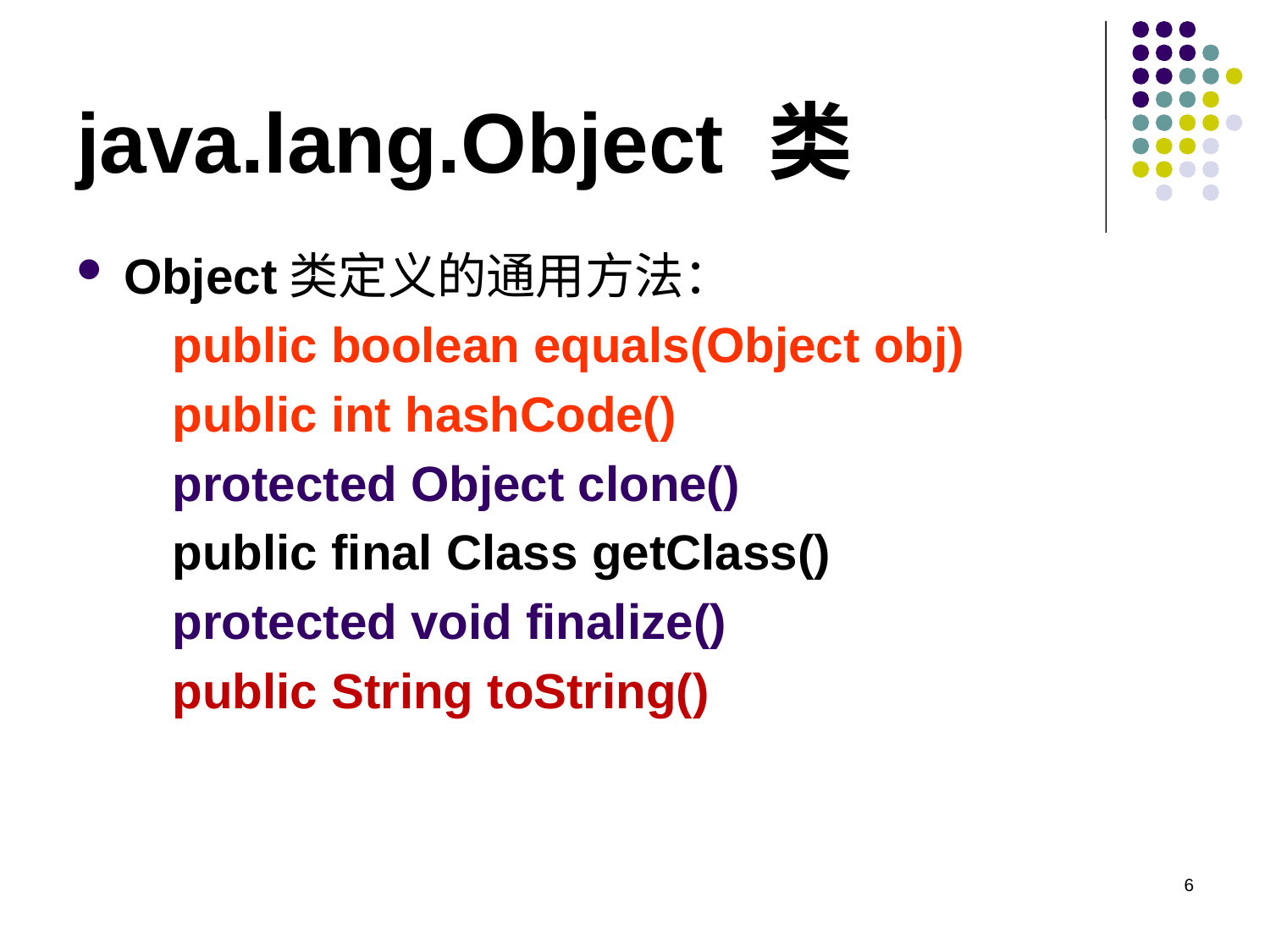

# java.lang.Object 类
Object类定义的通用方法：
       public boolean equals(Object obj)
       public int hashCode()
       protected Object clone()
       public final Class getClass()
       protected void finalize()
       public String toString()
6